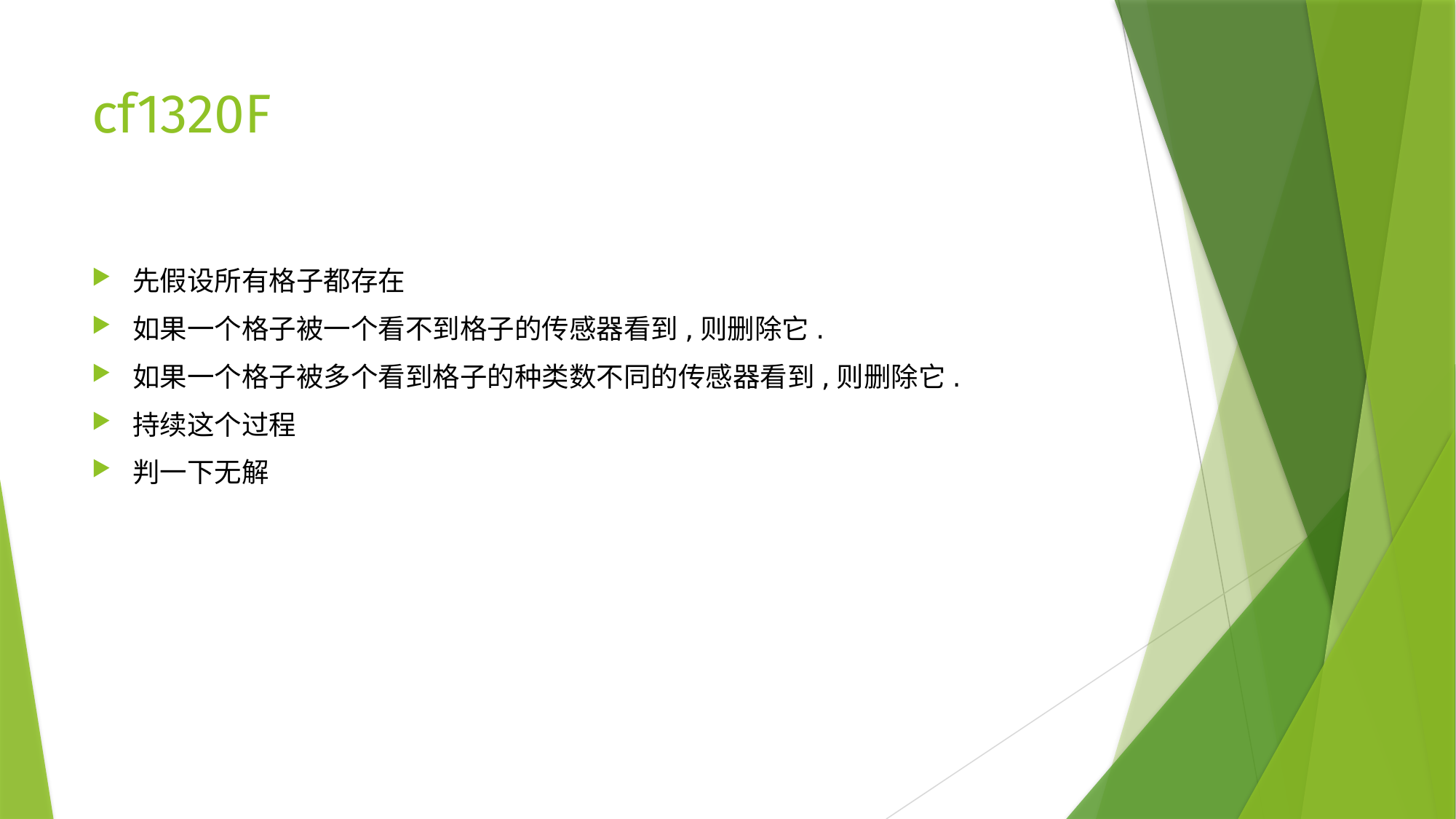

# cf1320F
先假设所有格子都存在
如果一个格子被一个看不到格子的传感器看到,则删除它.
如果一个格子被多个看到格子的种类数不同的传感器看到,则删除它.
持续这个过程
判一下无解